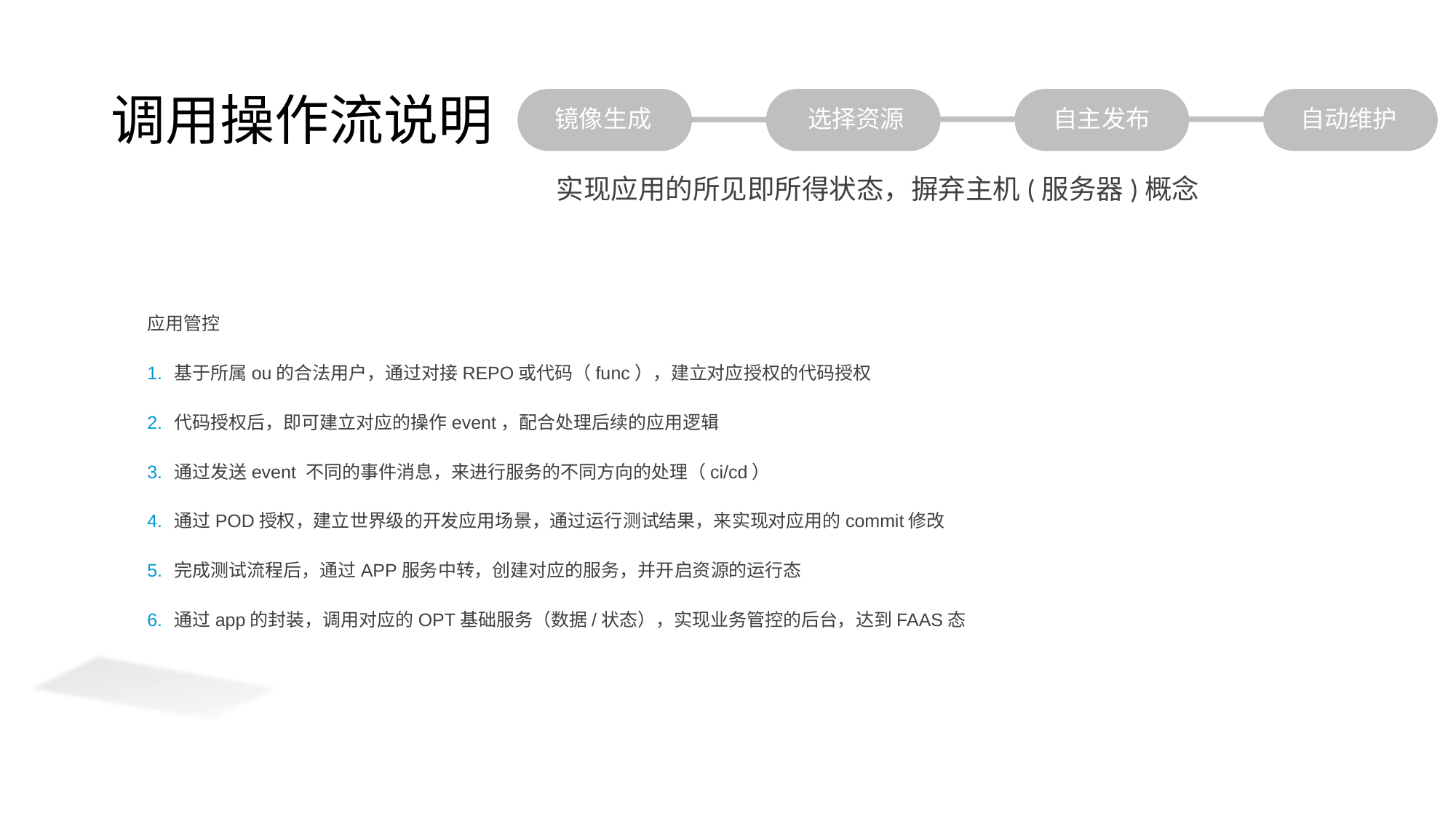

# 调用操作流说明

镜像生成

选择资源

自主发布

自动维护

实现应用的所见即所得状态，摒弃主机(服务器)概念
应用管控
基于所属ou的合法用户，通过对接REPO或代码（func），建立对应授权的代码授权
代码授权后，即可建立对应的操作event，配合处理后续的应用逻辑
通过发送event 不同的事件消息，来进行服务的不同方向的处理（ci/cd）
通过POD授权，建立世界级的开发应用场景，通过运行测试结果，来实现对应用的commit修改
完成测试流程后，通过APP服务中转，创建对应的服务，并开启资源的运行态
通过app的封装，调用对应的OPT基础服务（数据/状态），实现业务管控的后台，达到FAAS态